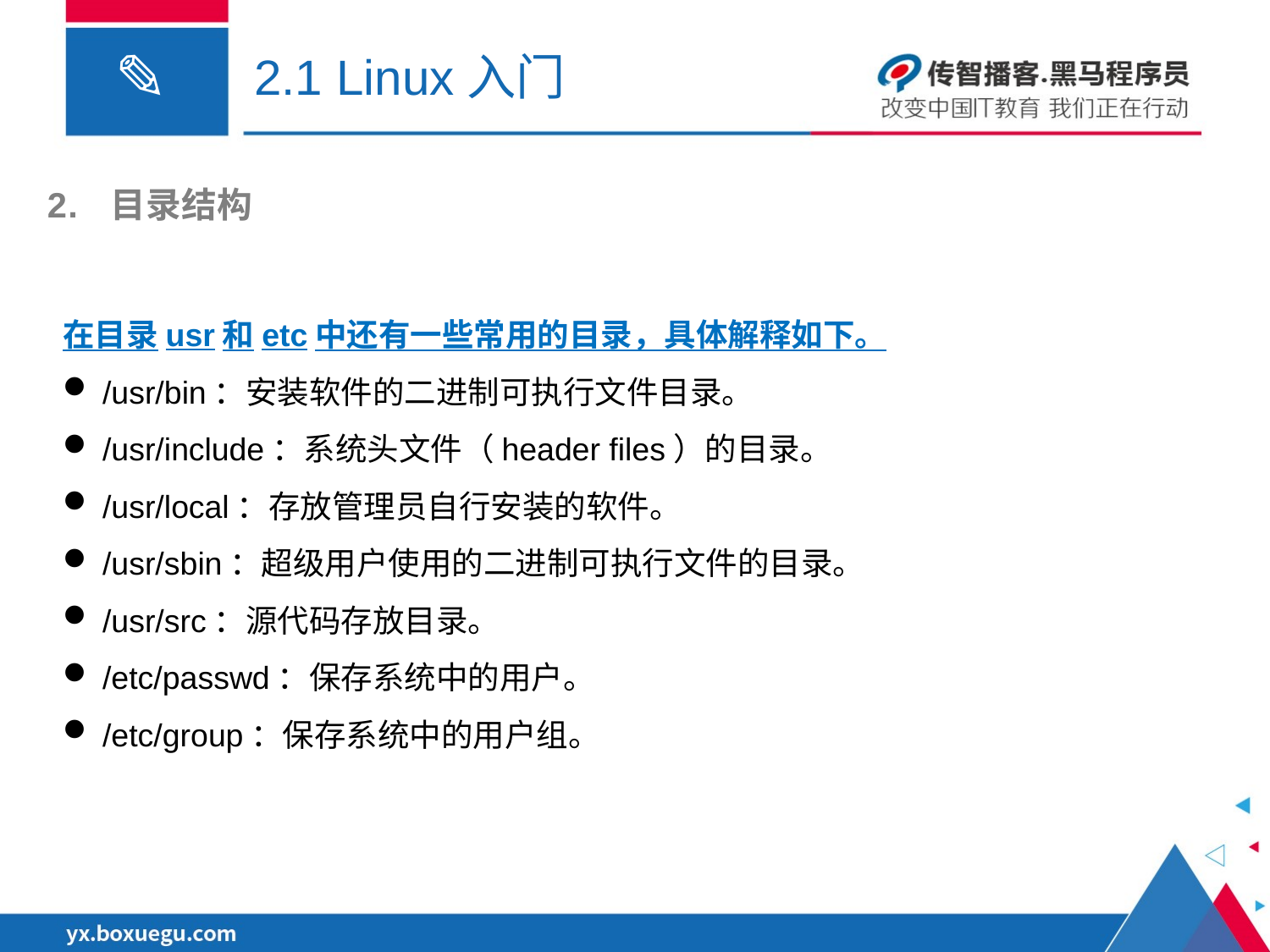

# 2.1 Linux入门
目录结构
在目录usr和etc中还有一些常用的目录，具体解释如下。
/usr/bin：安装软件的二进制可执行文件目录。
/usr/include：系统头文件（header files）的目录。
/usr/local：存放管理员自行安装的软件。
/usr/sbin：超级用户使用的二进制可执行文件的目录。
/usr/src：源代码存放目录。
/etc/passwd：保存系统中的用户。
/etc/group：保存系统中的用户组。